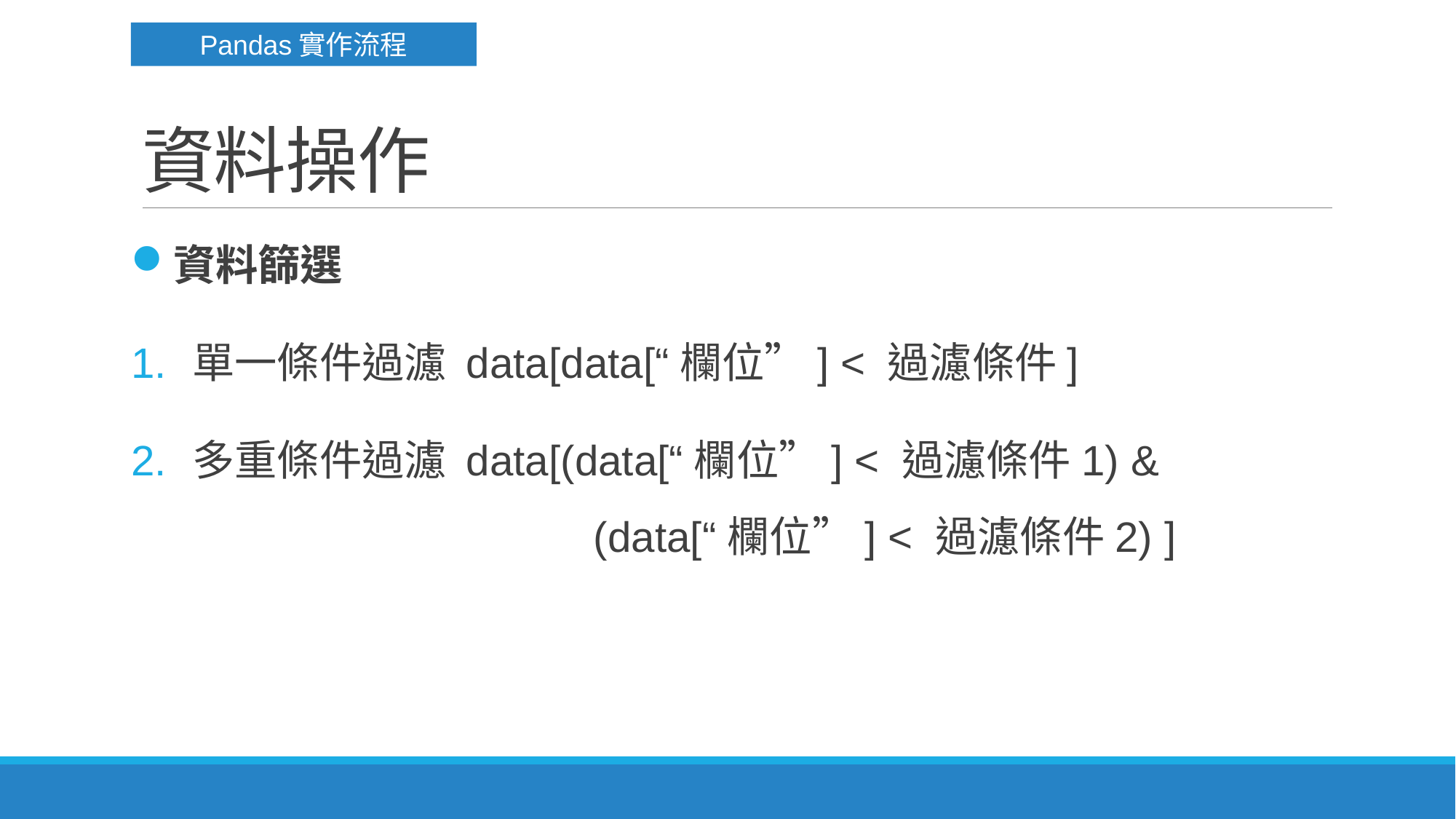

Pandas實作流程
# 資料操作
資料篩選
單一條件過濾 data[data[“欄位”] < 過濾條件]
多重條件過濾 data[(data[“欄位”] < 過濾條件1) &
                                  (data[“欄位”] < 過濾條件2) ]